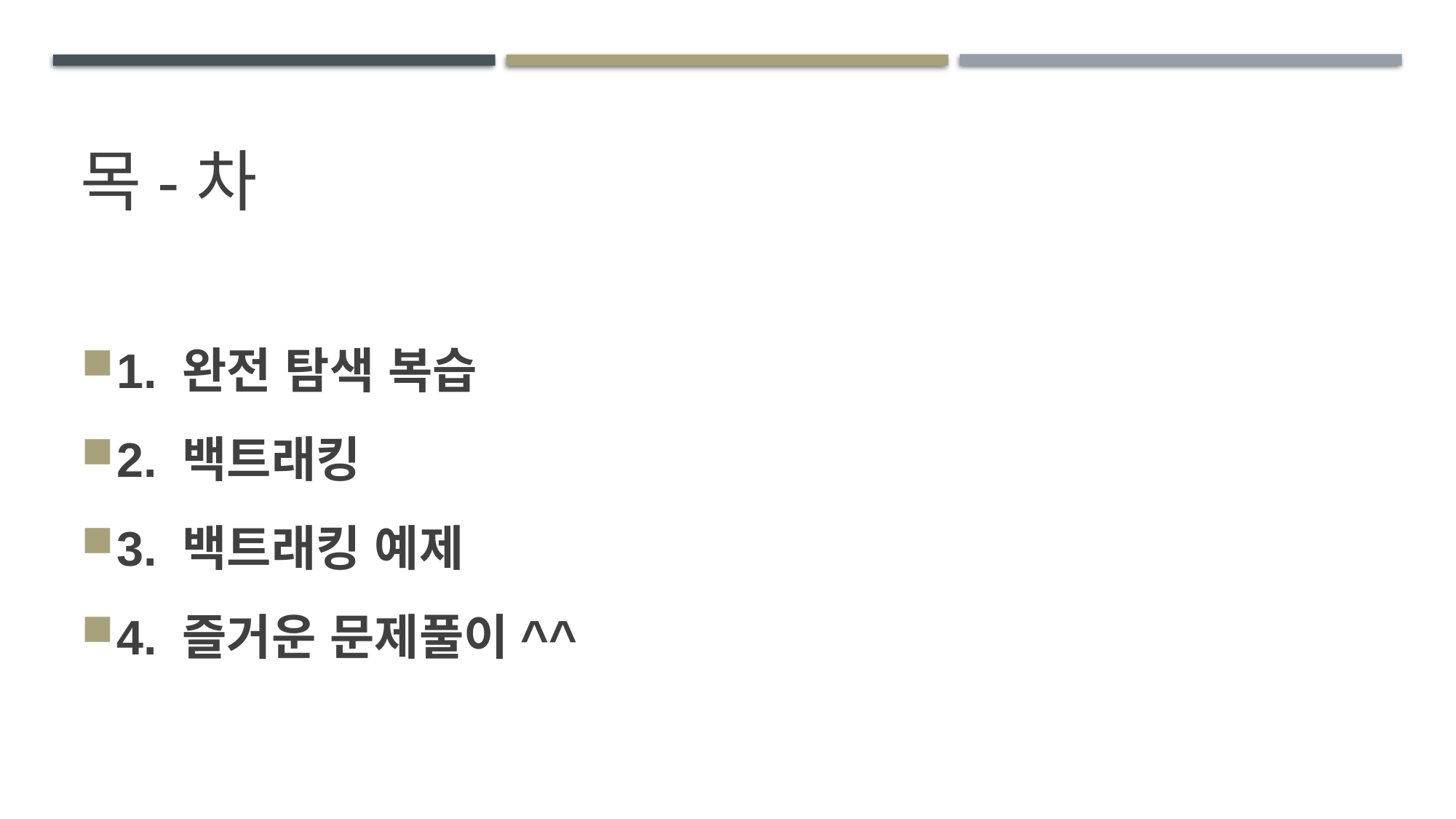

# 목-차
1. 완전 탐색 복습
2. 백트래킹
3. 백트래킹 예제
4. 즐거운 문제풀이^^